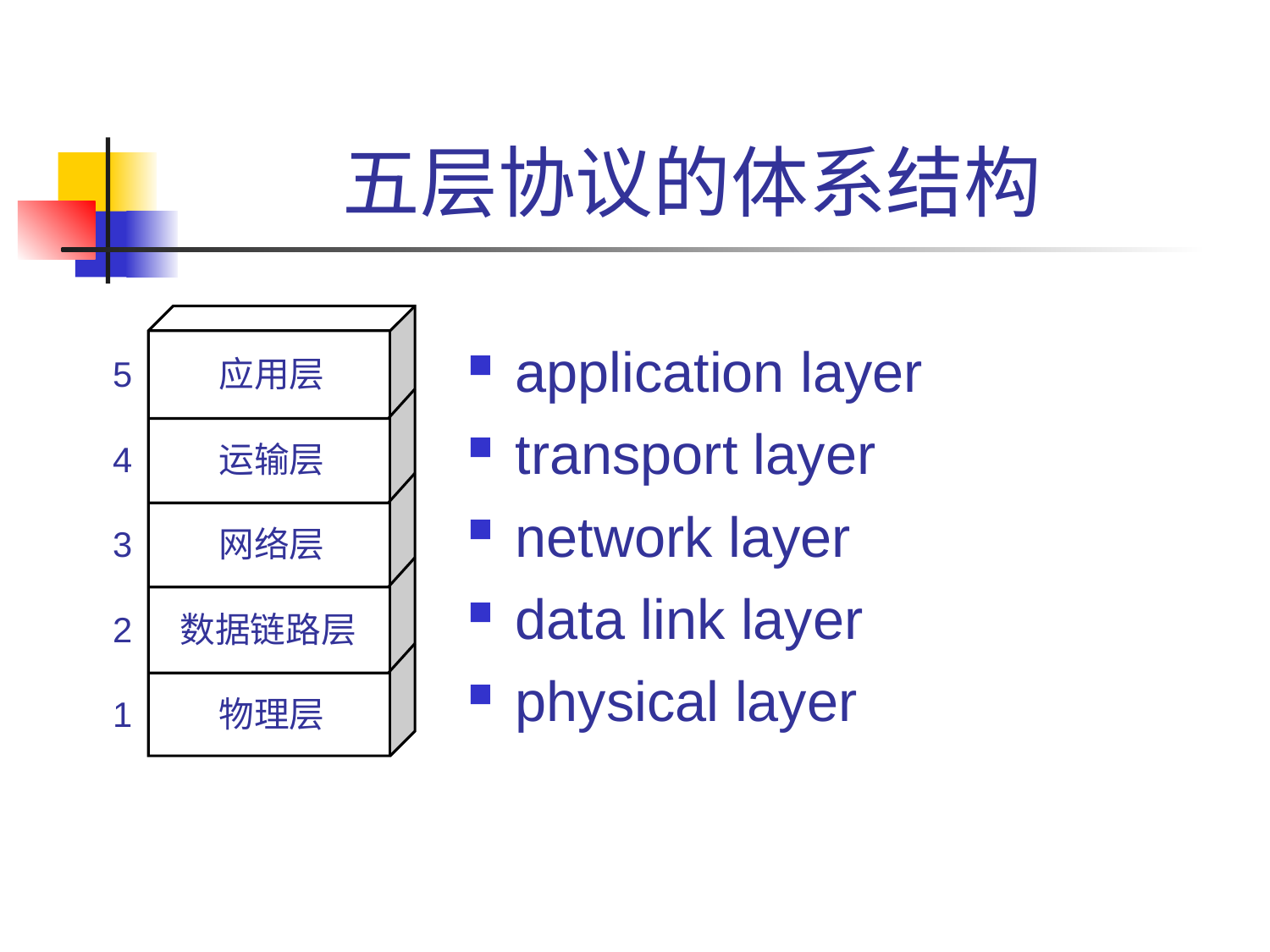

# 五层协议的体系结构

application layer
transport layer
network layer
data link layer
physical layer
5        应用层
4        运输层
3        网络层
数据链路层
2    数据链路层
1        物理层